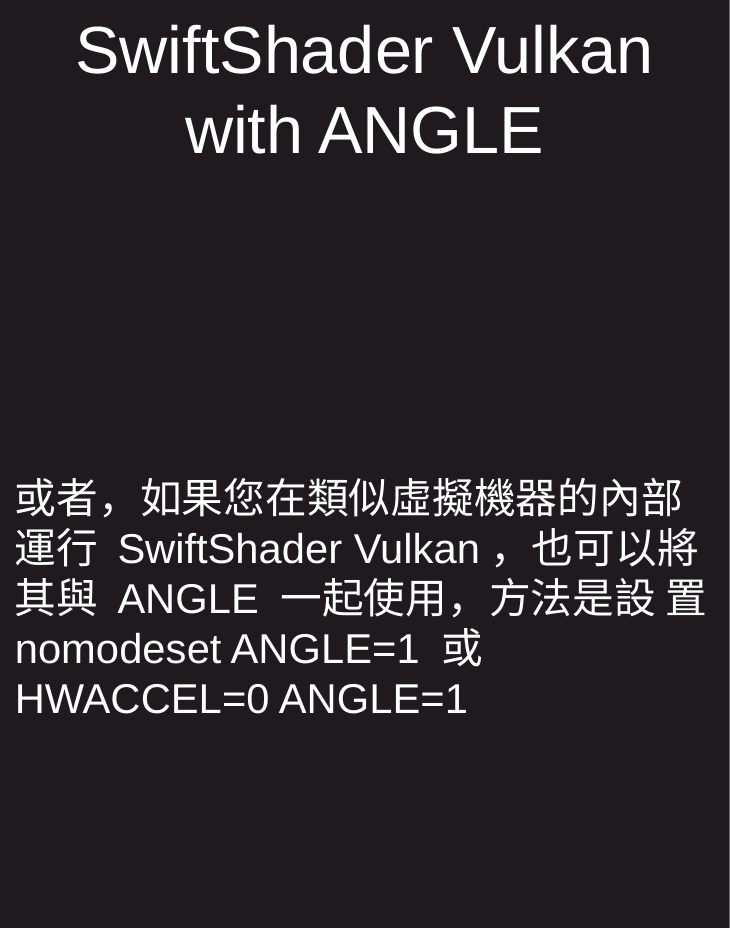

SwiftShader Vulkan with ANGLE
或者，如果您在類似虛擬機器的內部運行 SwiftShader Vulkan，也可以將其與 ANGLE 一起使用，方法是設 置nomodeset ANGLE=1 或 HWACCEL=0 ANGLE=1